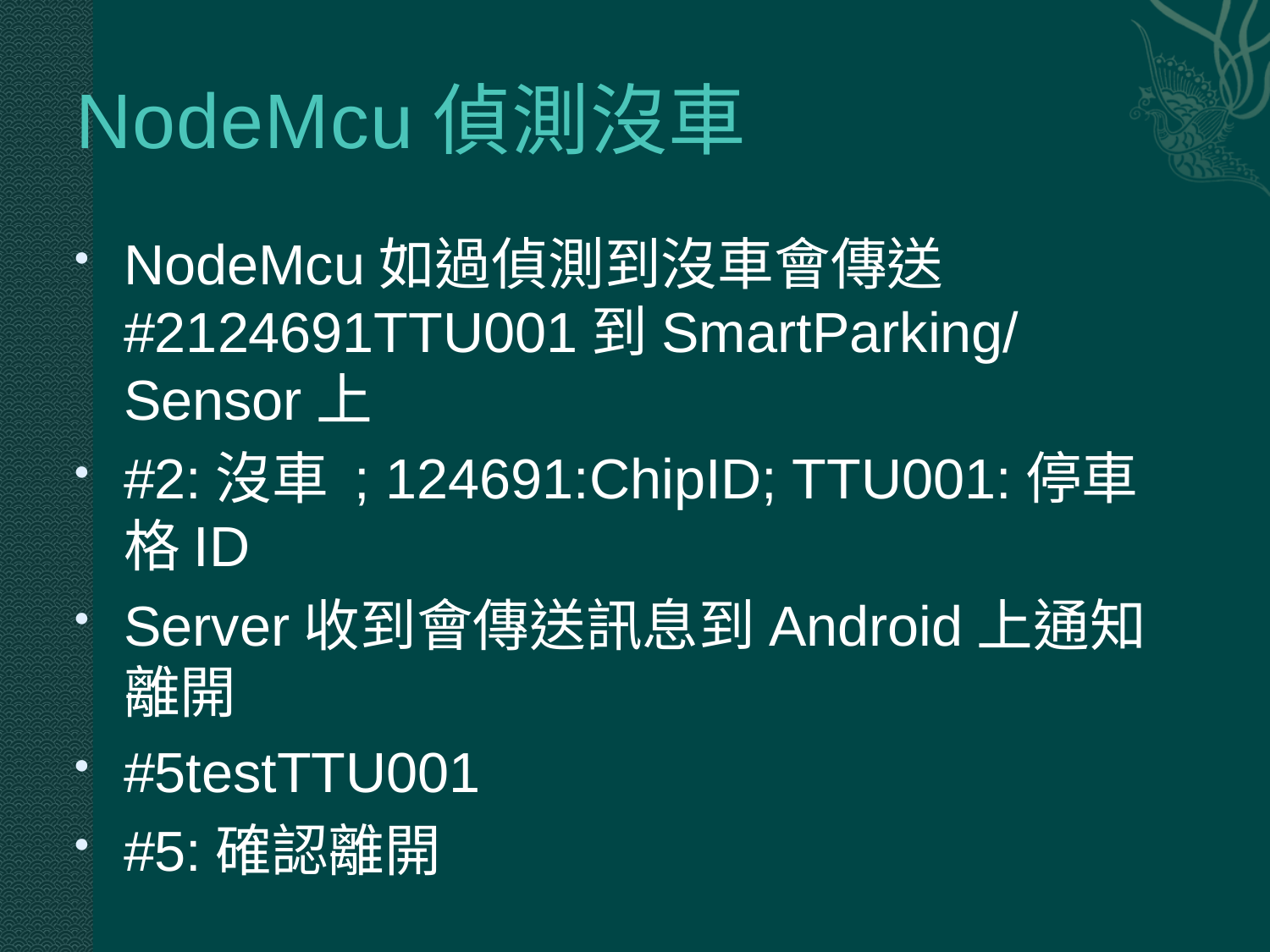

# NodeMcu偵測沒車
NodeMcu如過偵測到沒車會傳送#2124691TTU001到SmartParking/Sensor上
#2:沒車 ; 124691:ChipID; TTU001:停車格ID
Server收到會傳送訊息到Android上通知離開
#5testTTU001
#5:確認離開